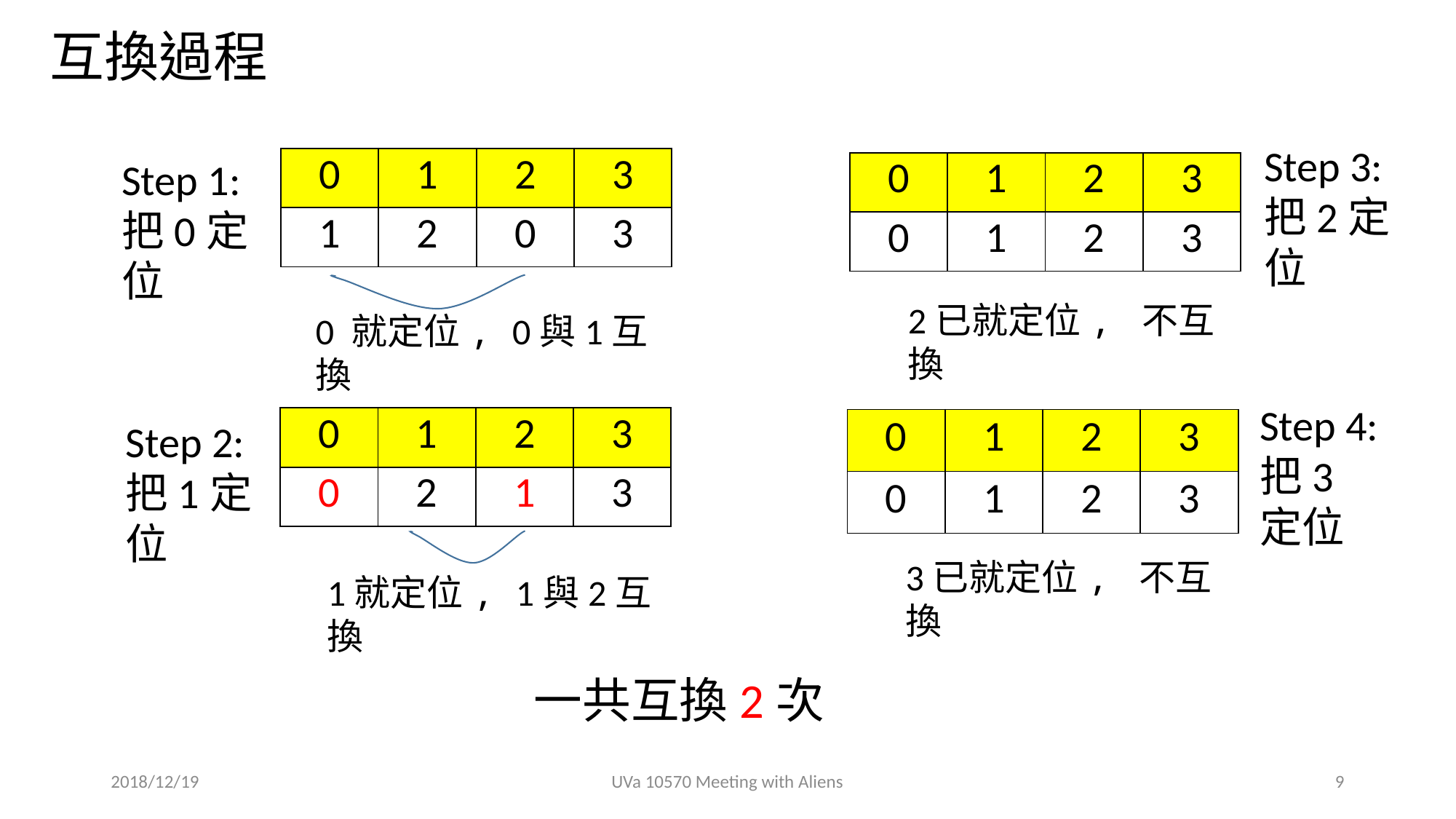

互換過程
Step 3:把2定位

Step 1:把0定位
| 0 | 1 | 2 | 3 |
| --- | --- | --- | --- |
| 1 | 2 | 0 | 3 |
| 0 | 1 | 2 | 3 |
| --- | --- | --- | --- |
| 0 | 1 | 2 | 3 |

0 就定位, 0與1互換
2已就定位, 不互換
Step 4:把3定位

| 0 | 1 | 2 | 3 |
| --- | --- | --- | --- |
| 0 | 2 | 1 | 3 |
Step 2:把1定位
| 0 | 1 | 2 | 3 |
| --- | --- | --- | --- |
| 0 | 1 | 2 | 3 |

1就定位, 1與2互換
3已就定位, 不互換
一共互換2次
2018/12/19
UVa 10570 Meeting with Aliens
9